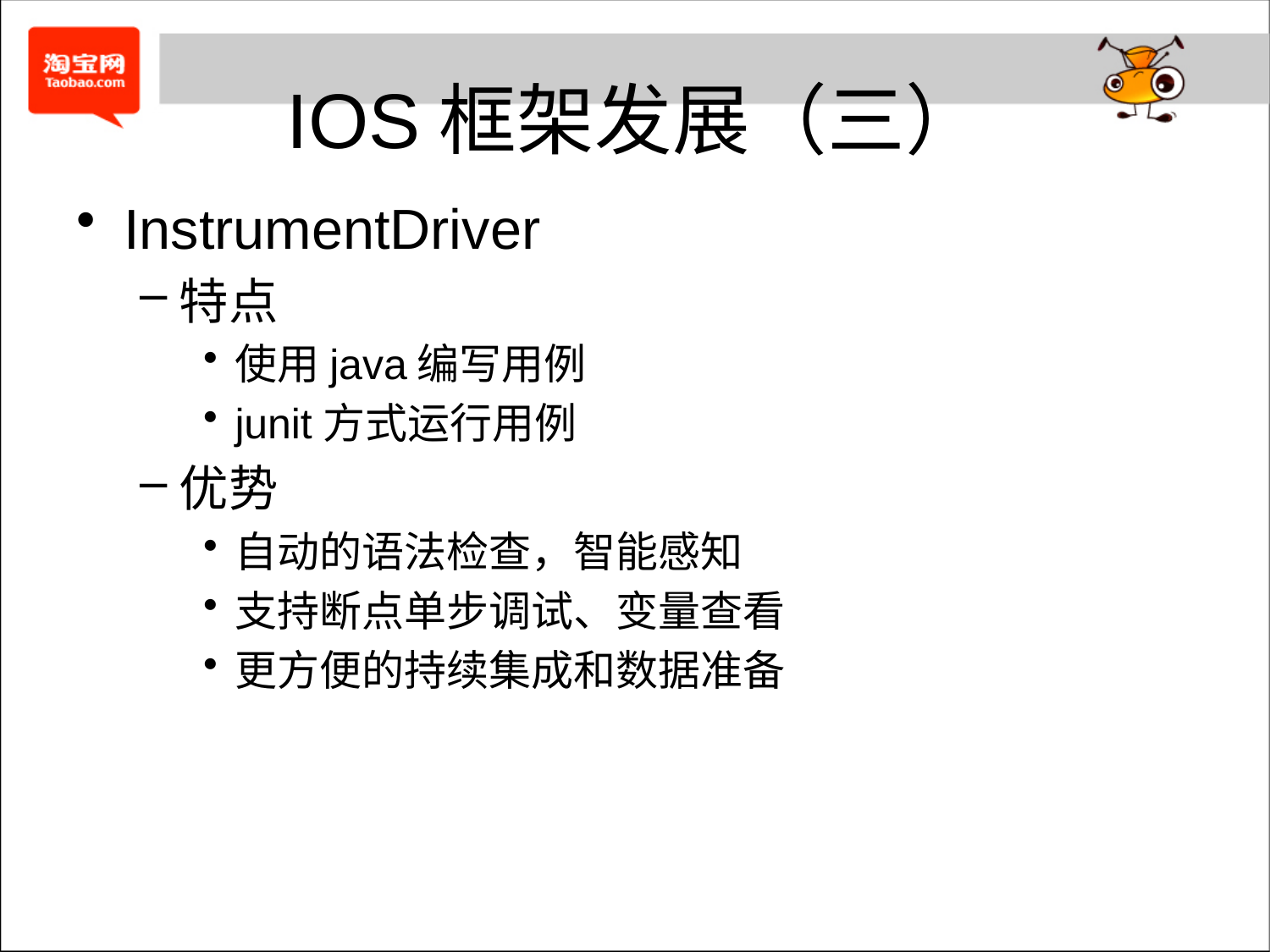

# IOS框架发展（三）
InstrumentDriver
特点
使用java编写用例
junit方式运行用例
优势
自动的语法检查，智能感知
支持断点单步调试、变量查看
更方便的持续集成和数据准备